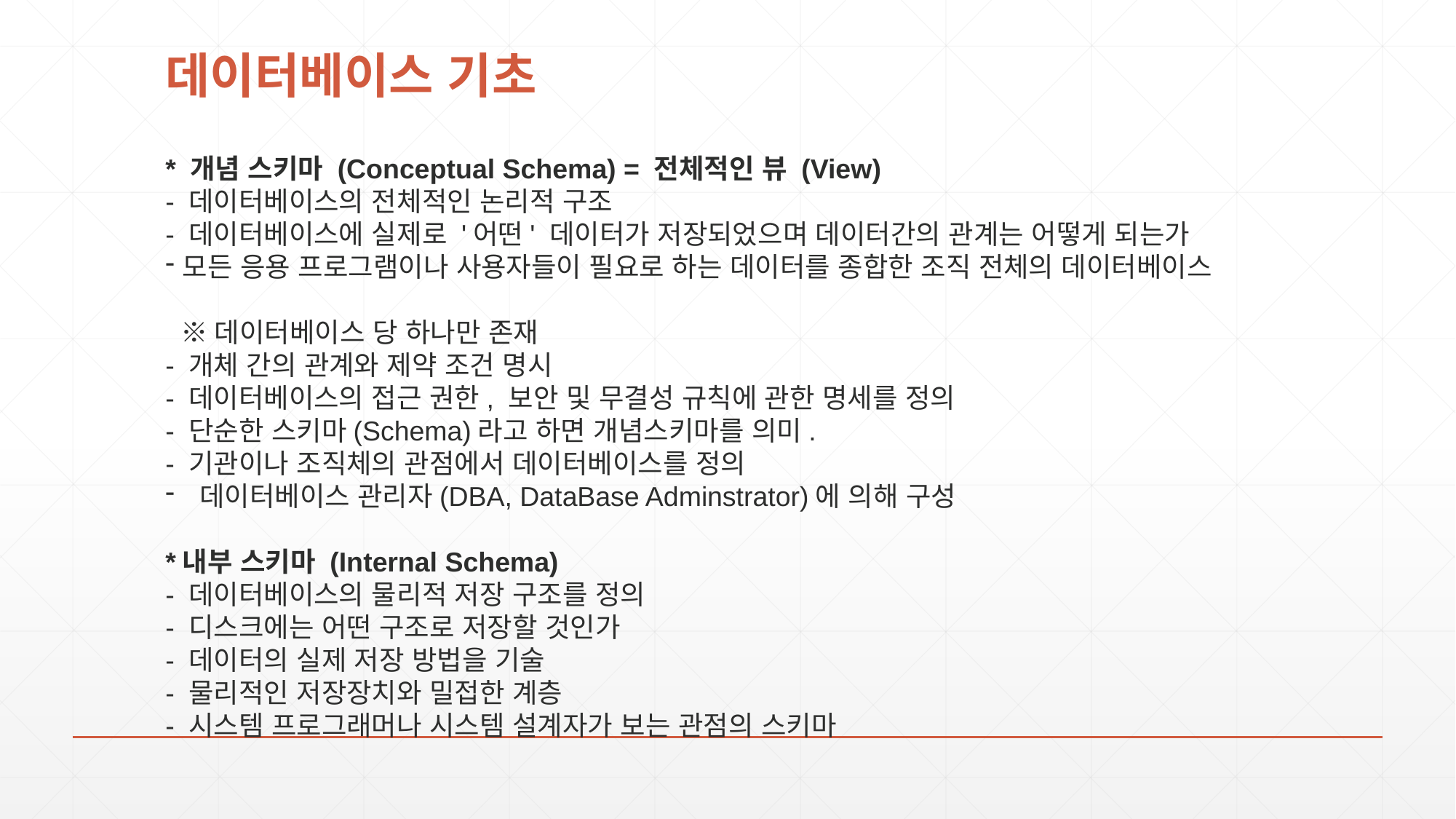

# 데이터베이스 기초
* 개념 스키마 (Conceptual Schema) = 전체적인 뷰 (View)
- 데이터베이스의 전체적인 논리적 구조
- 데이터베이스에 실제로 '어떤' 데이터가 저장되었으며 데이터간의 관계는 어떻게 되는가
모든 응용 프로그램이나 사용자들이 필요로 하는 데이터를 종합한 조직 전체의 데이터베이스

  ※데이터베이스 당 하나만 존재
- 개체 간의 관계와 제약 조건 명시
- 데이터베이스의 접근 권한, 보안 및 무결성 규칙에 관한 명세를 정의
- 단순한 스키마(Schema)라고 하면 개념스키마를 의미.
- 기관이나 조직체의 관점에서 데이터베이스를 정의
데이터베이스 관리자(DBA, DataBase Adminstrator)에 의해 구성

*내부 스키마 (Internal Schema)
- 데이터베이스의 물리적 저장 구조를 정의
- 디스크에는 어떤 구조로 저장할 것인가
- 데이터의 실제 저장 방법을 기술
- 물리적인 저장장치와 밀접한 계층
- 시스템 프로그래머나 시스템 설계자가 보는 관점의 스키마